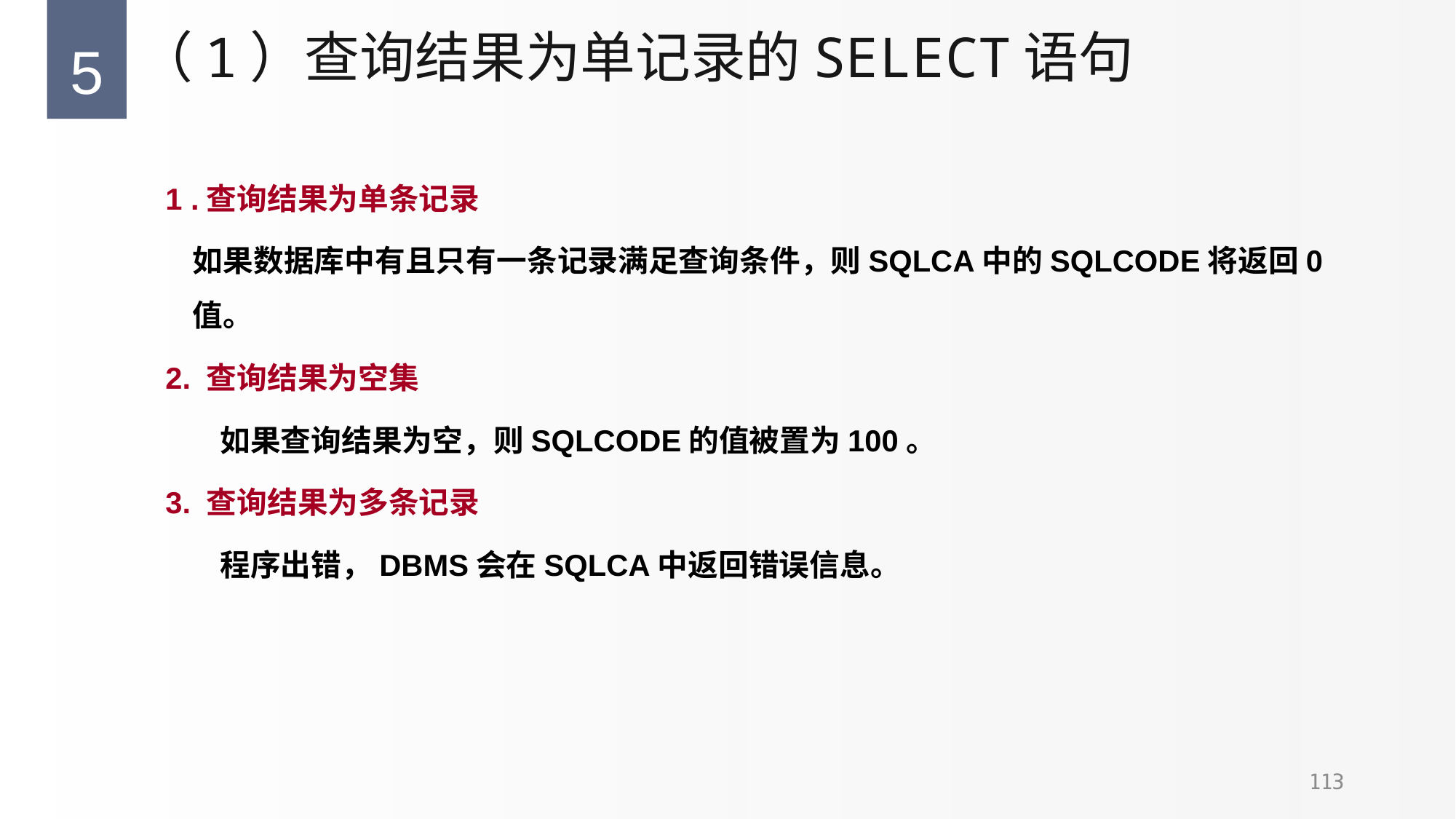

# （1）查询结果为单记录的SELECT语句
1 .查询结果为单条记录
  	如果数据库中有且只有一条记录满足查询条件，则SQLCA中的SQLCODE将返回0值。
2. 查询结果为空集
如果查询结果为空，则SQLCODE的值被置为100。
3. 查询结果为多条记录
程序出错，DBMS会在SQLCA中返回错误信息。
113